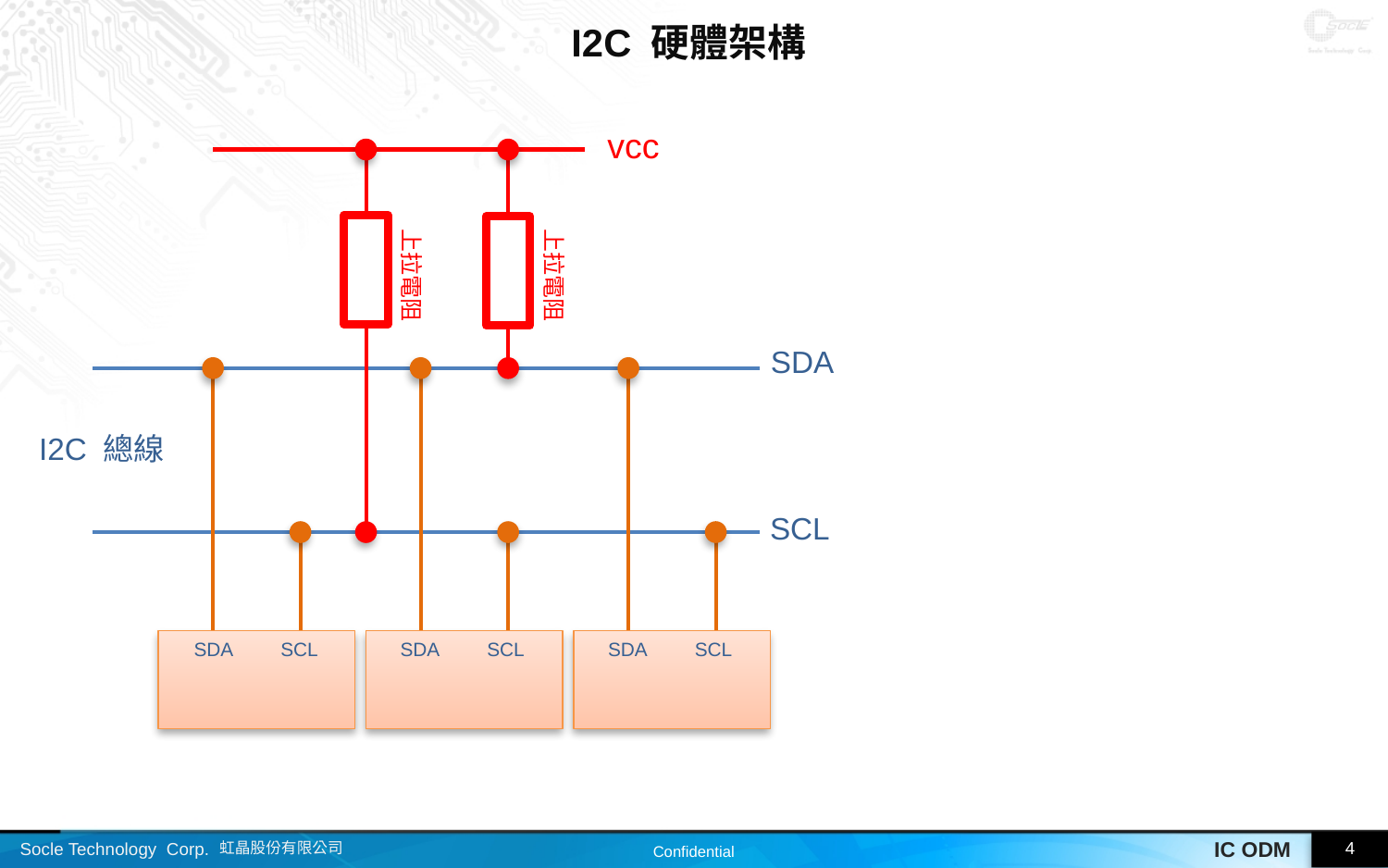

# I2C 硬體架構
vcc

上拉電阻
上拉電阻

SDA

I2C 總線
SCL

SDA
SCL

SDA
SCL

SDA
SCL